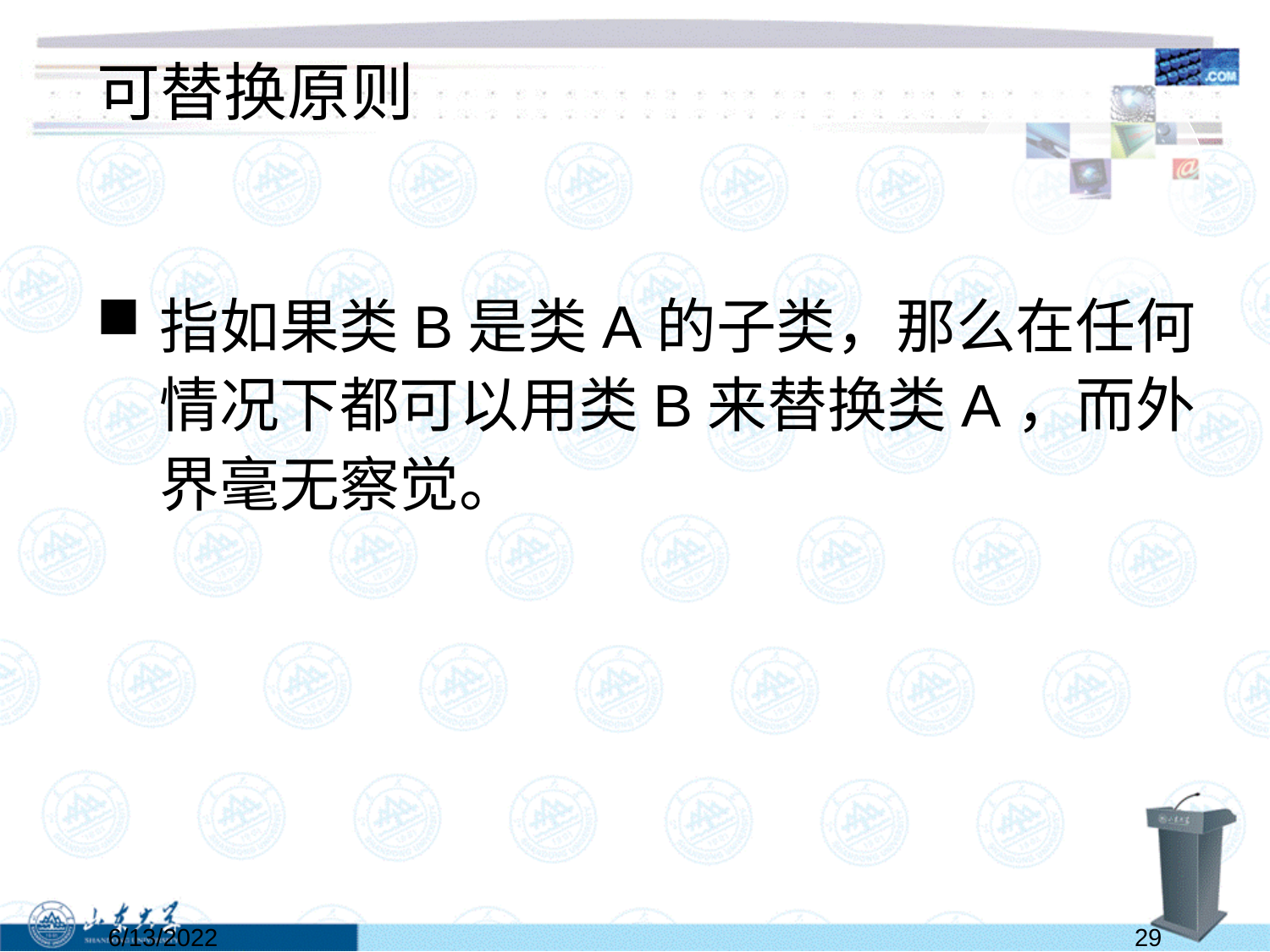

# 可替换原则
指如果类B是类A的子类，那么在任何情况下都可以用类B来替换类A，而外界毫无察觉。
6/13/2022
29